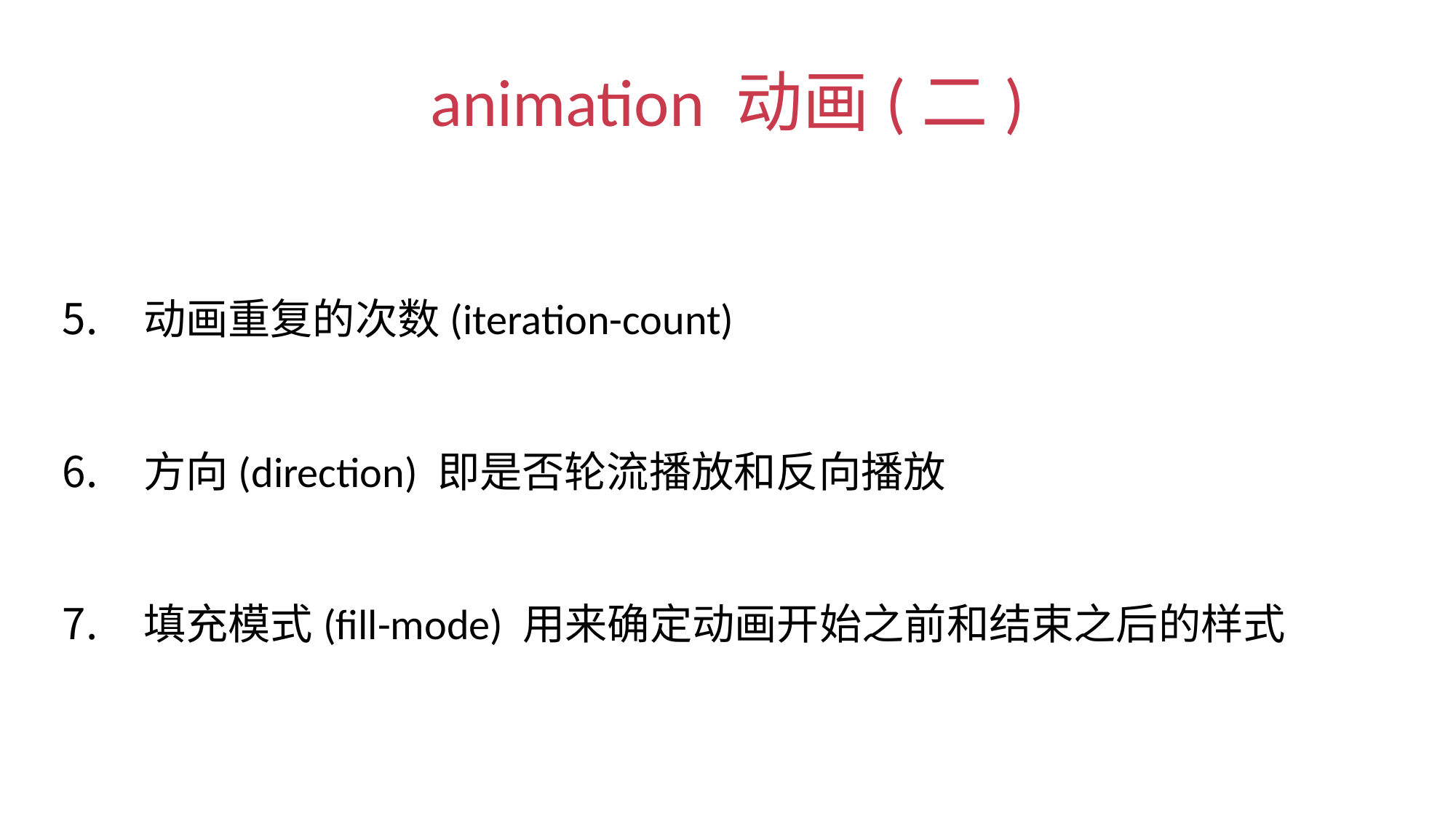

# animation 动画(二)
 动画重复的次数(iteration-count)
 方向(direction) 即是否轮流播放和反向播放
 填充模式(fill-mode) 用来确定动画开始之前和结束之后的样式